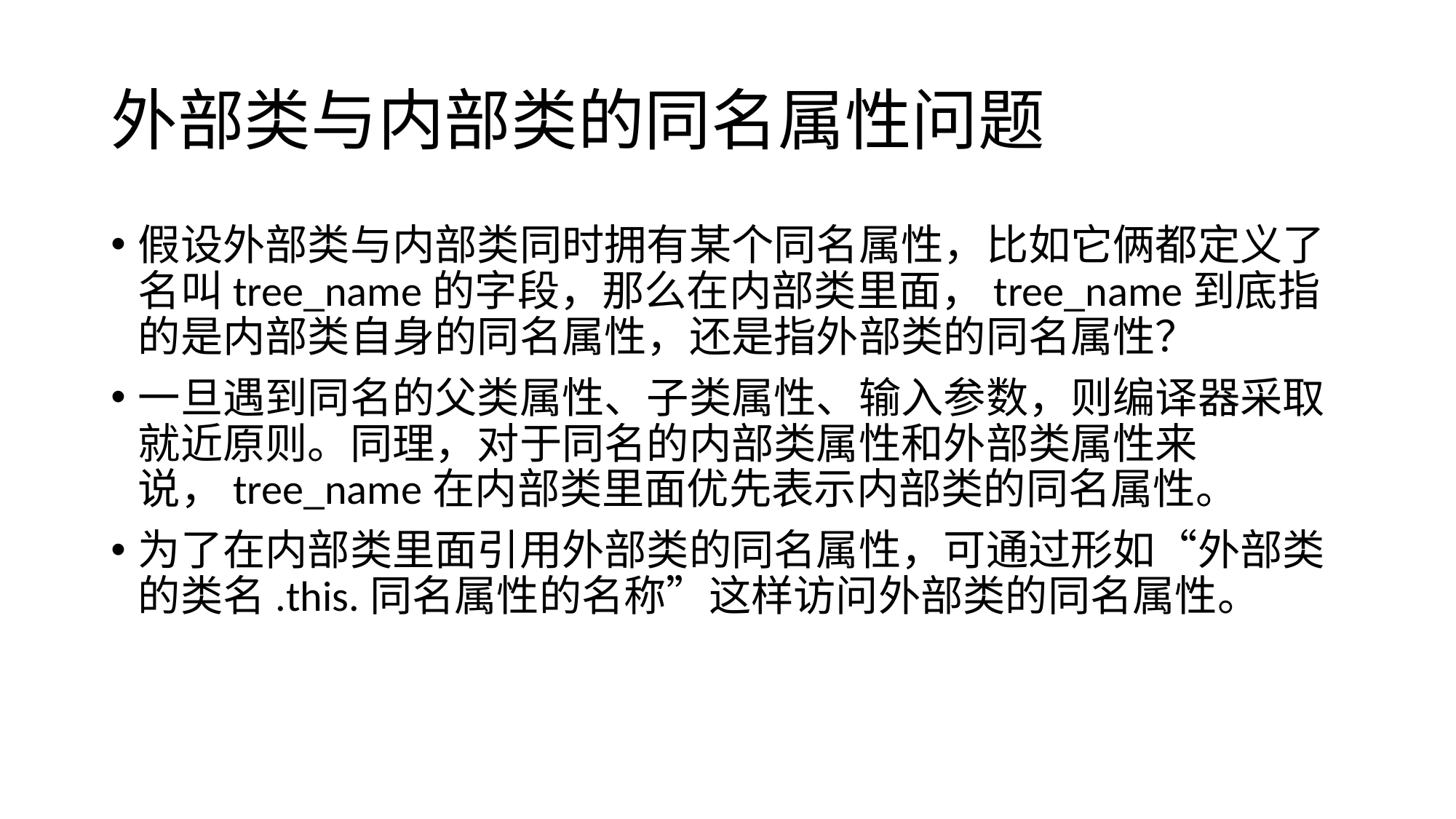

# 外部类与内部类的同名属性问题
假设外部类与内部类同时拥有某个同名属性，比如它俩都定义了名叫tree_name的字段，那么在内部类里面，tree_name到底指的是内部类自身的同名属性，还是指外部类的同名属性？
一旦遇到同名的父类属性、子类属性、输入参数，则编译器采取就近原则。同理，对于同名的内部类属性和外部类属性来说，tree_name在内部类里面优先表示内部类的同名属性。
为了在内部类里面引用外部类的同名属性，可通过形如“外部类的类名.this.同名属性的名称”这样访问外部类的同名属性。